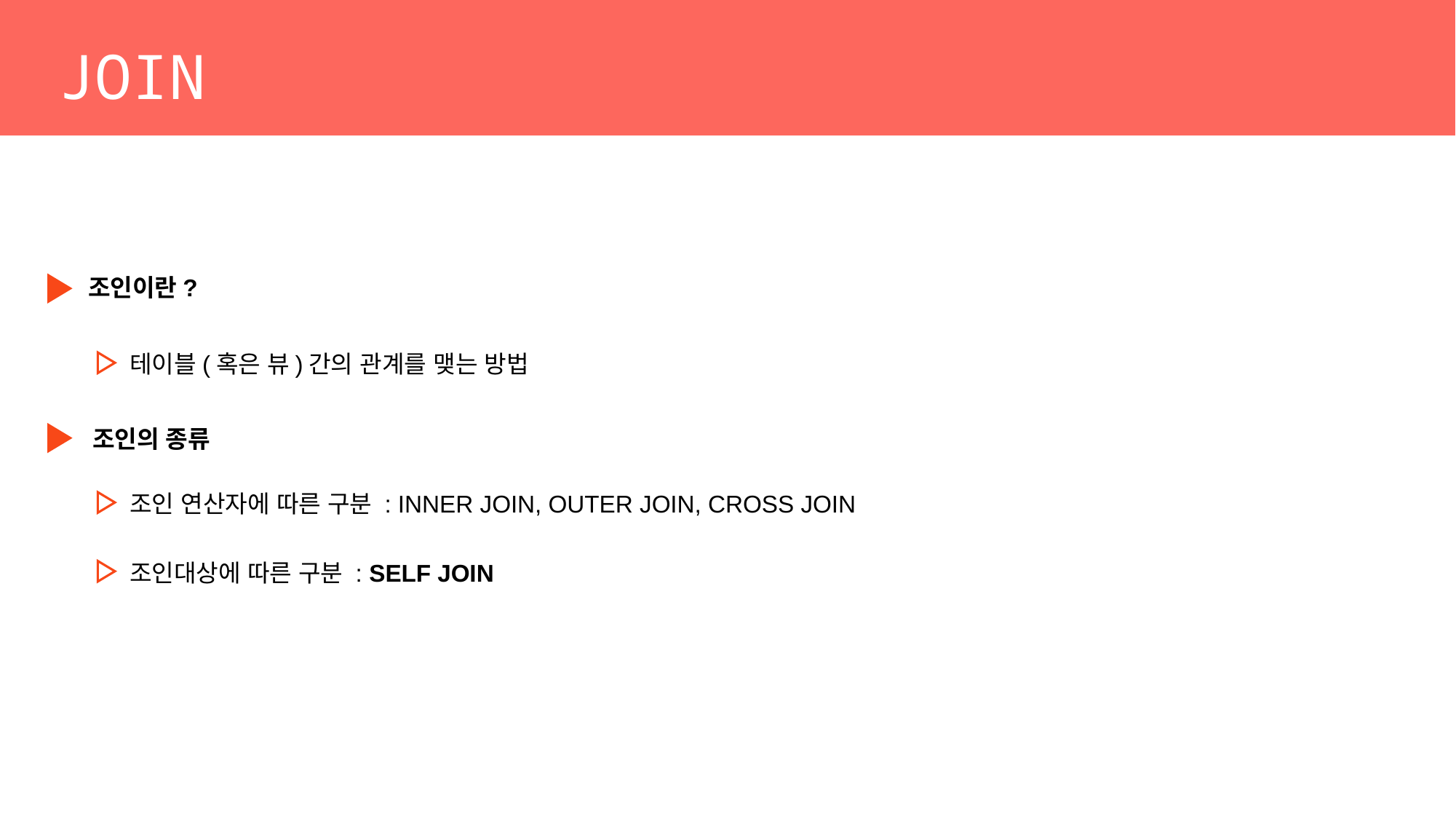

JOIN
조인이란?

테이블(혹은 뷰)간의 관계를 맺는 방법

조인의 종류

조인 연산자에 따른 구분 : INNER JOIN, OUTER JOIN, CROSS JOIN

조인대상에 따른 구분 : SELF JOIN